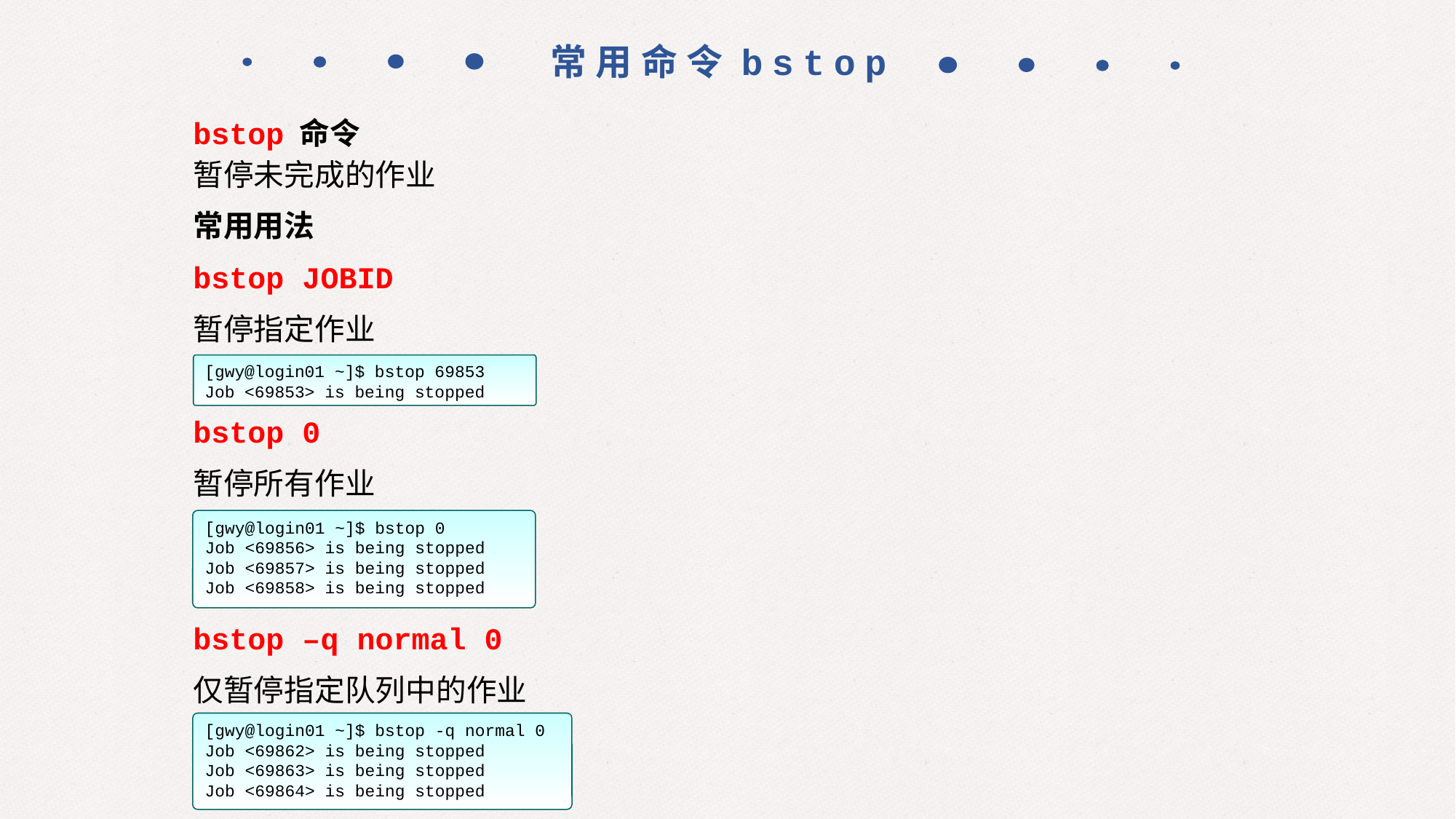

常用命令bstop

bstop 命令
暂停未完成的作业
常用用法
bstop JOBID
暂停指定作业

bstop 0
暂停所有作业

bstop –q normal 0
仅暂停指定队列中的作业

[gwy@login01 ~]$ bstop 69853
Job <69853> is being stopped
[gwy@login01 ~]$ bstop 0
Job <69856> is being stopped
Job <69857> is being stopped
Job <69858> is being stopped
[gwy@login01 ~]$ bstop -q normal 0
Job <69862> is being stopped
Job <69863> is being stopped
Job <69864> is being stopped